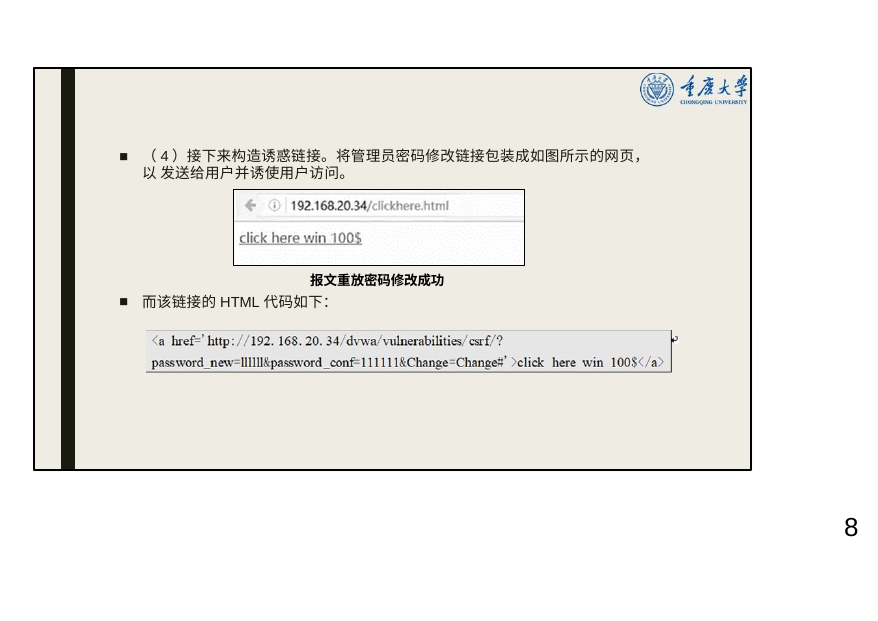

（4）接下来构造诱惑链接。将管理员密码修改链接包装成如图所示的网页，以 发送给用户并诱使用户访问。

报文重放密码修改成功
而该链接的HTML代码如下：

8